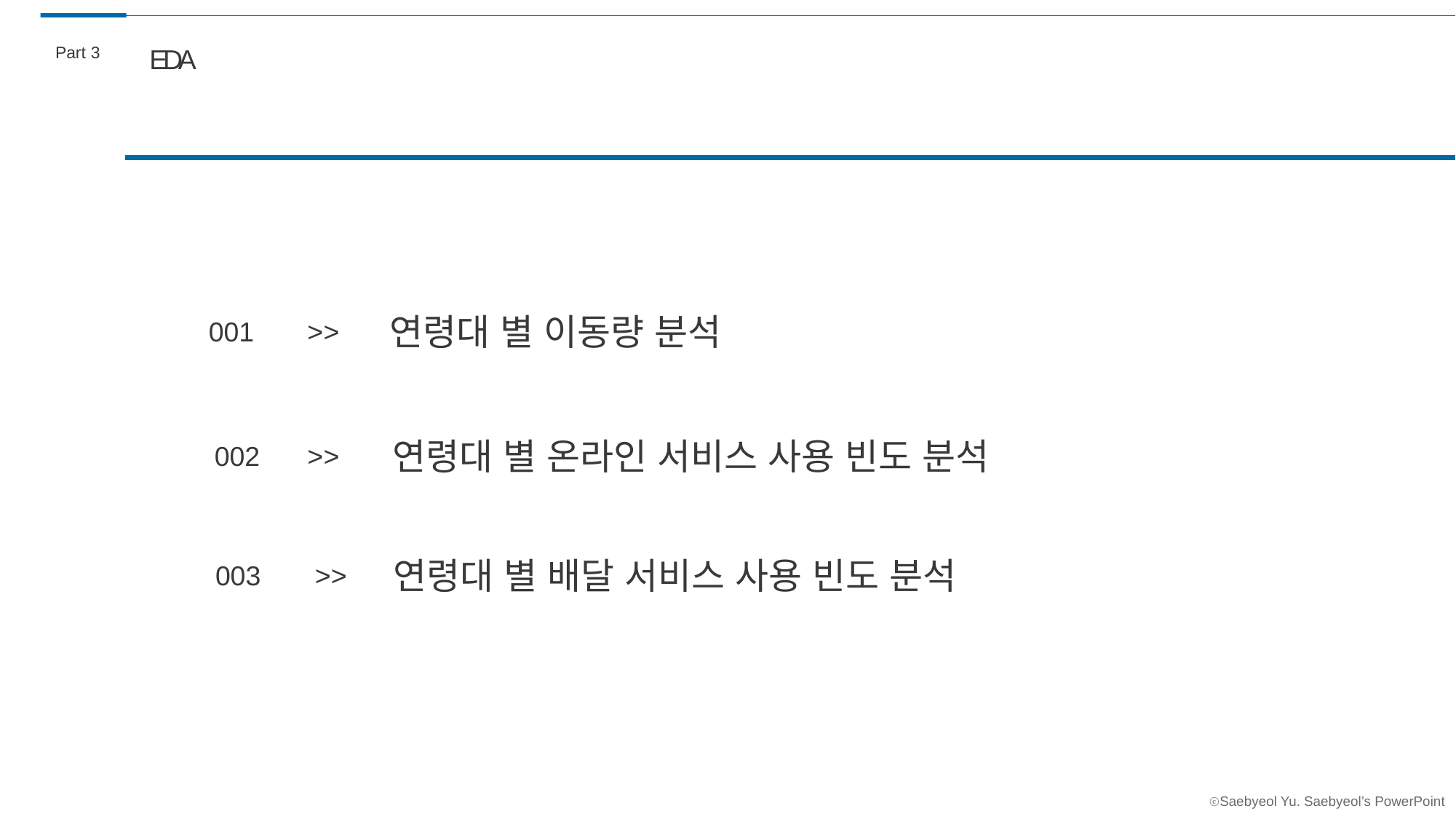

Part 3
EDA
연령대 별 이동량 분석
001
>>
연령대 별 온라인 서비스 사용 빈도 분석
002
>>
연령대 별 배달 서비스 사용 빈도 분석
003
>>